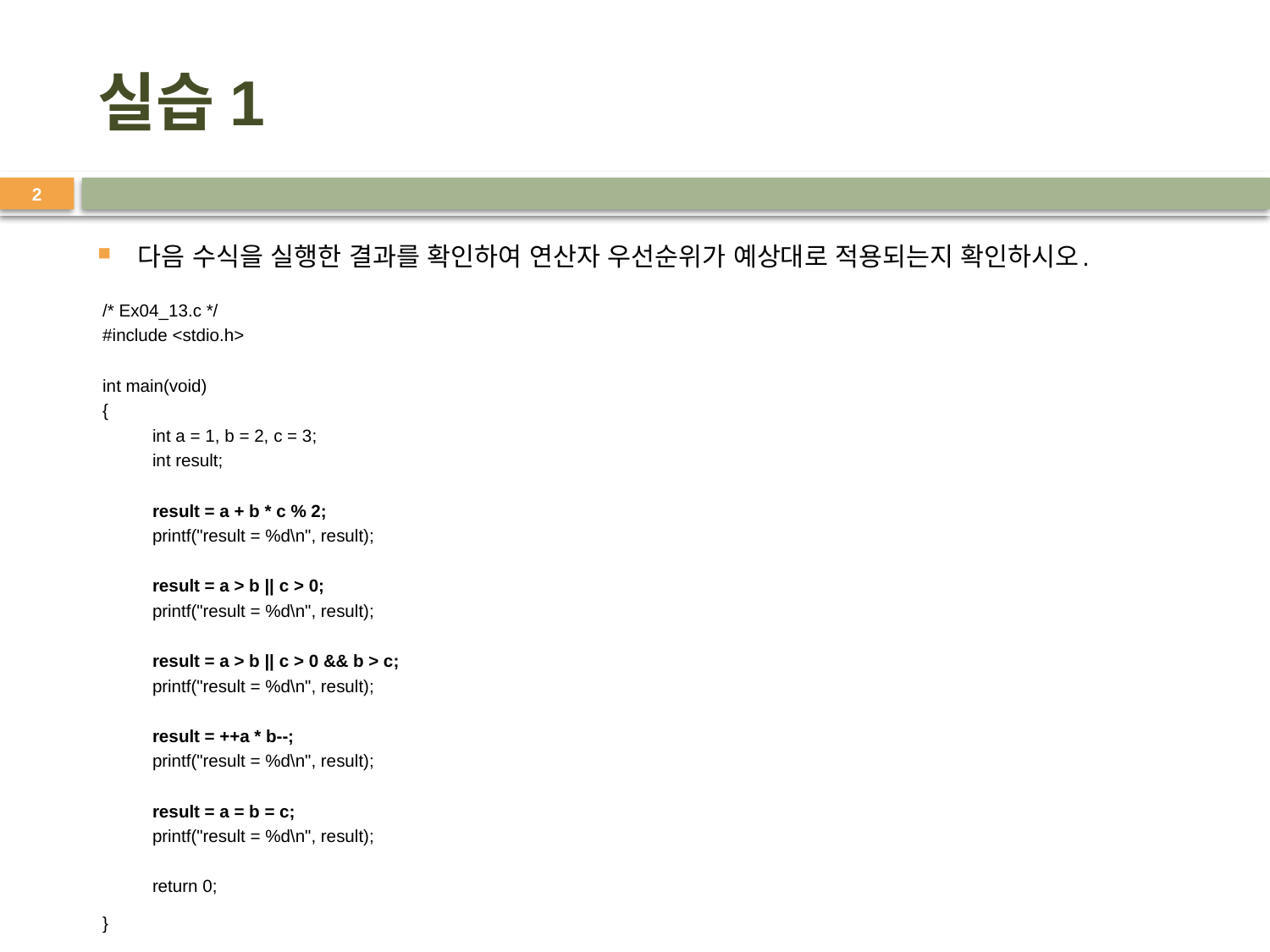

# 실습1
2
다음 수식을 실행한 결과를 확인하여 연산자 우선순위가 예상대로 적용되는지 확인하시오.

 /* Ex04_13.c */
 #include <stdio.h>

 int main(void)
 {
	int a = 1, b = 2, c = 3;
 	int result;

 	result = a + b * c % 2;
 	printf("result = %d\n", result);

	result = a > b || c > 0;
 	printf("result = %d\n", result);

 	result = a > b || c > 0 && b > c;
 	printf("result = %d\n", result);

 	result = ++a * b--;
 	printf("result = %d\n", result);

 	result = a = b = c;
 	printf("result = %d\n", result);

 	return 0;
 }